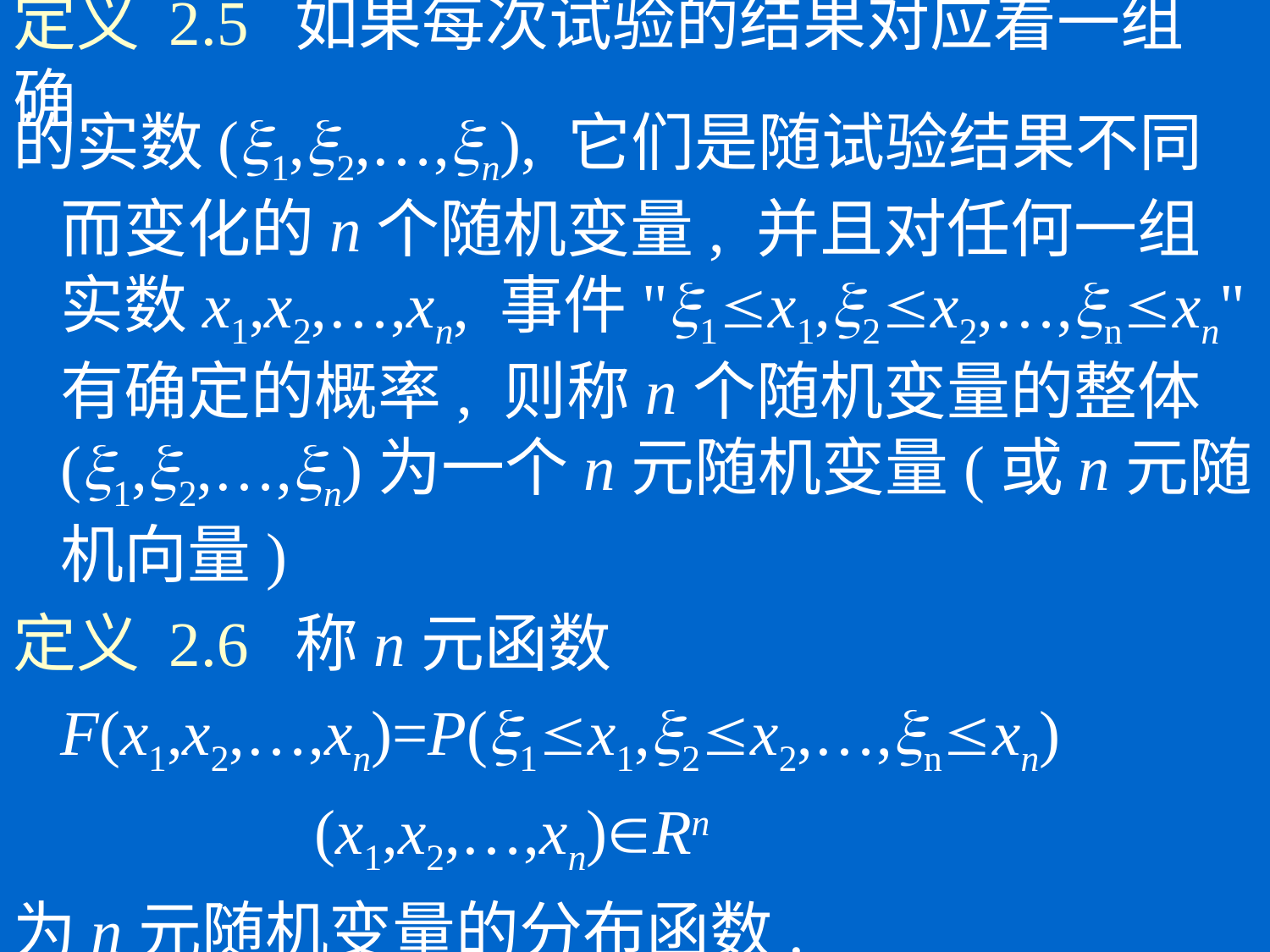

# 定义 2.5  如果每次试验的结果对应着一组确
的实数(ξ1,ξ2,…,ξn), 它们是随试验结果不同而变化的n个随机变量, 并且对任何一组实数x1,x2,…,xn, 事件"ξ1≤x1,ξ2≤x2,…,ξn≤xn" 有确定的概率, 则称n个随机变量的整体(ξ1,ξ2,…,ξn)为一个n元随机变量(或n元随机向量)
定义 2.6  称n元函数
	F(x1,x2,…,xn)=P(ξ1≤x1,ξ2≤x2,…,ξn≤xn)
			(x1,x2,…,xn)∈Rn
为n元随机变量的分布函数.